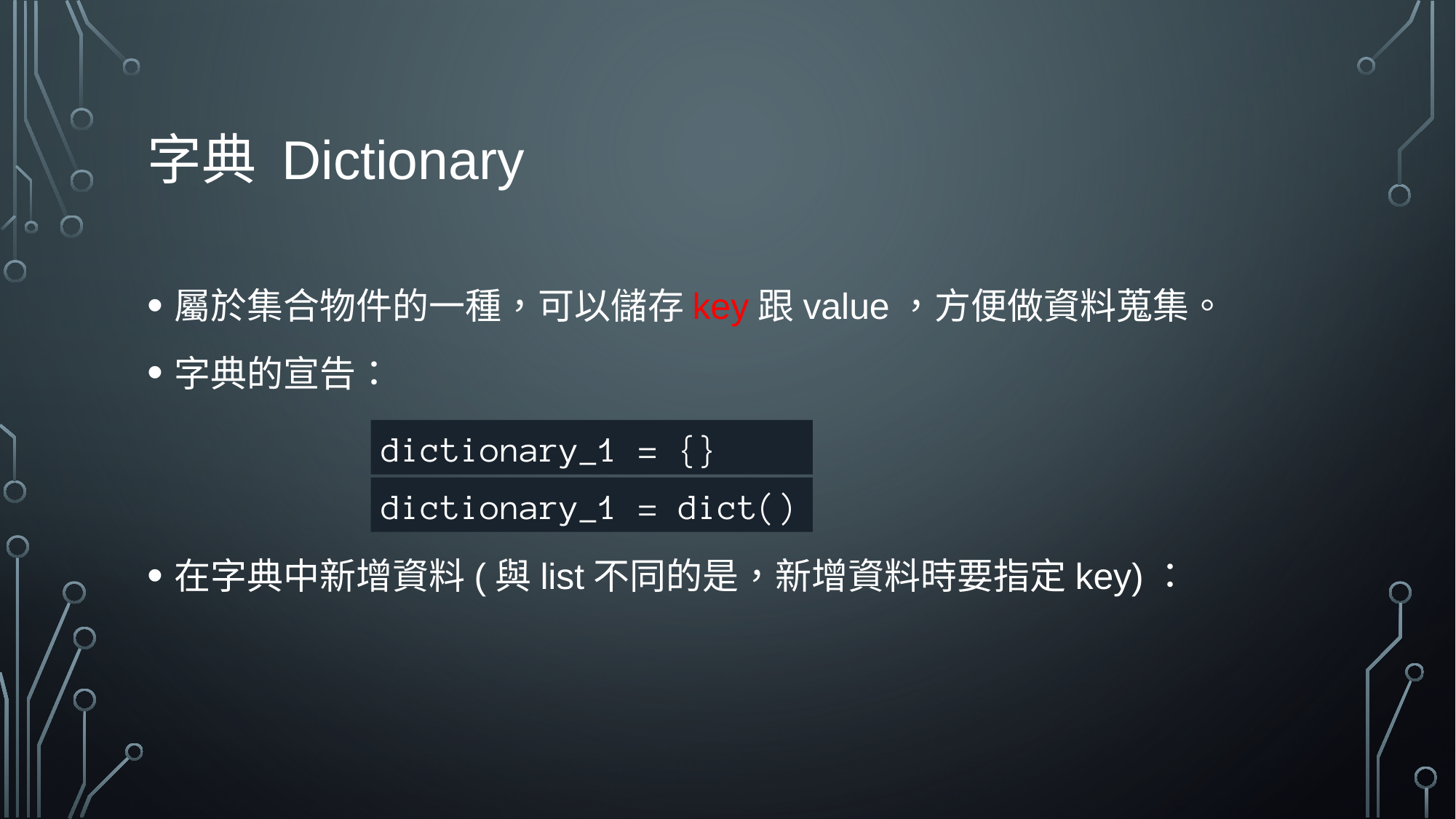

# 字典 Dictionary
屬於集合物件的一種，可以儲存key跟value，方便做資料蒐集。
字典的宣告：

在字典中新增資料(與list不同的是，新增資料時要指定key)：

dictionary_1 = {}
dictionary_1 = dict()